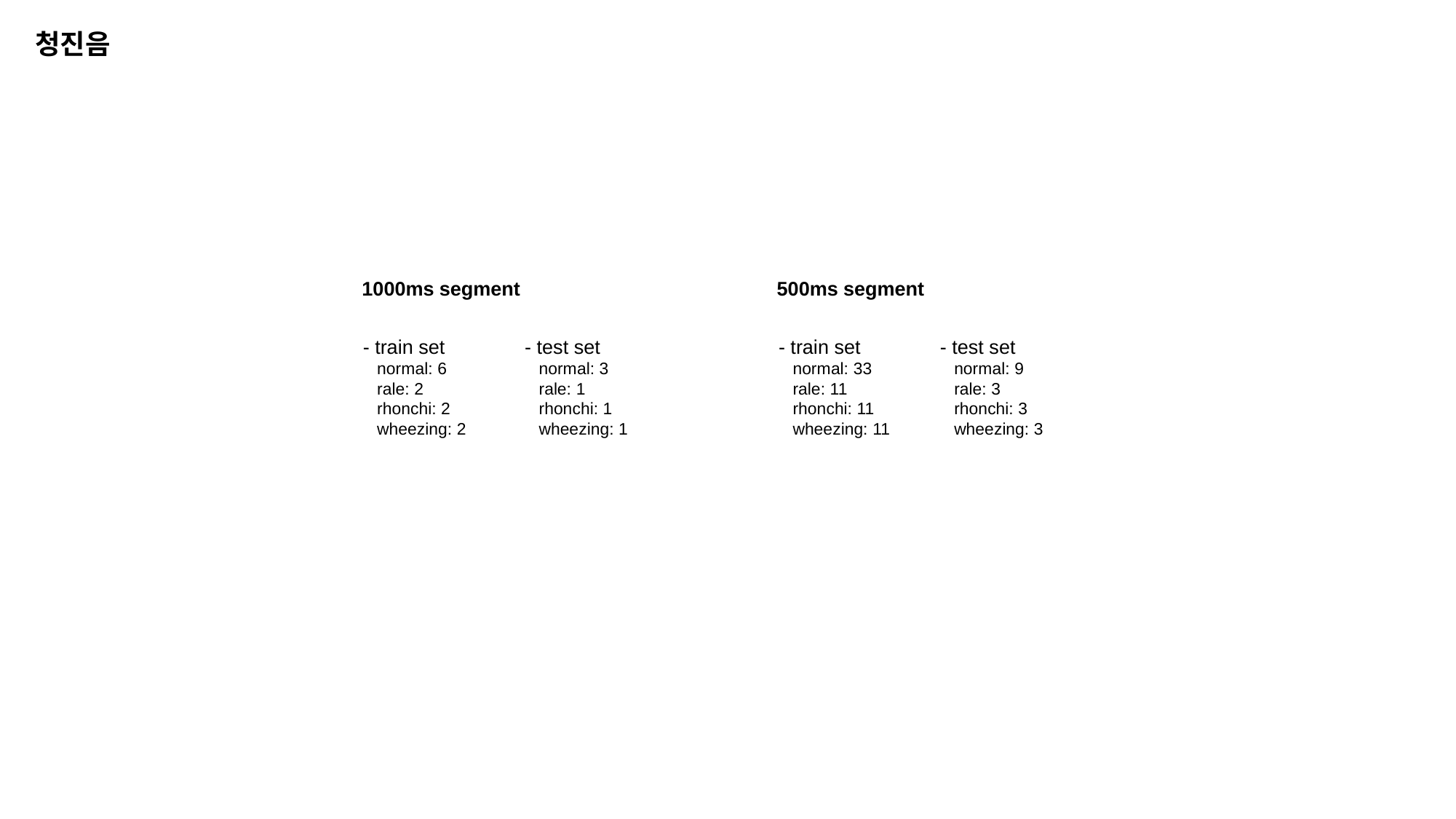

청진음
1000ms segment
500ms segment

- train set
   normal: 6
   rale: 2
   rhonchi: 2
   wheezing: 2

- test set
   normal: 3
   rale: 1
   rhonchi: 1
   wheezing: 1

- train set
   normal: 33
   rale: 11
   rhonchi: 11
   wheezing: 11

- test set
   normal: 9
   rale: 3
   rhonchi: 3
   wheezing: 3